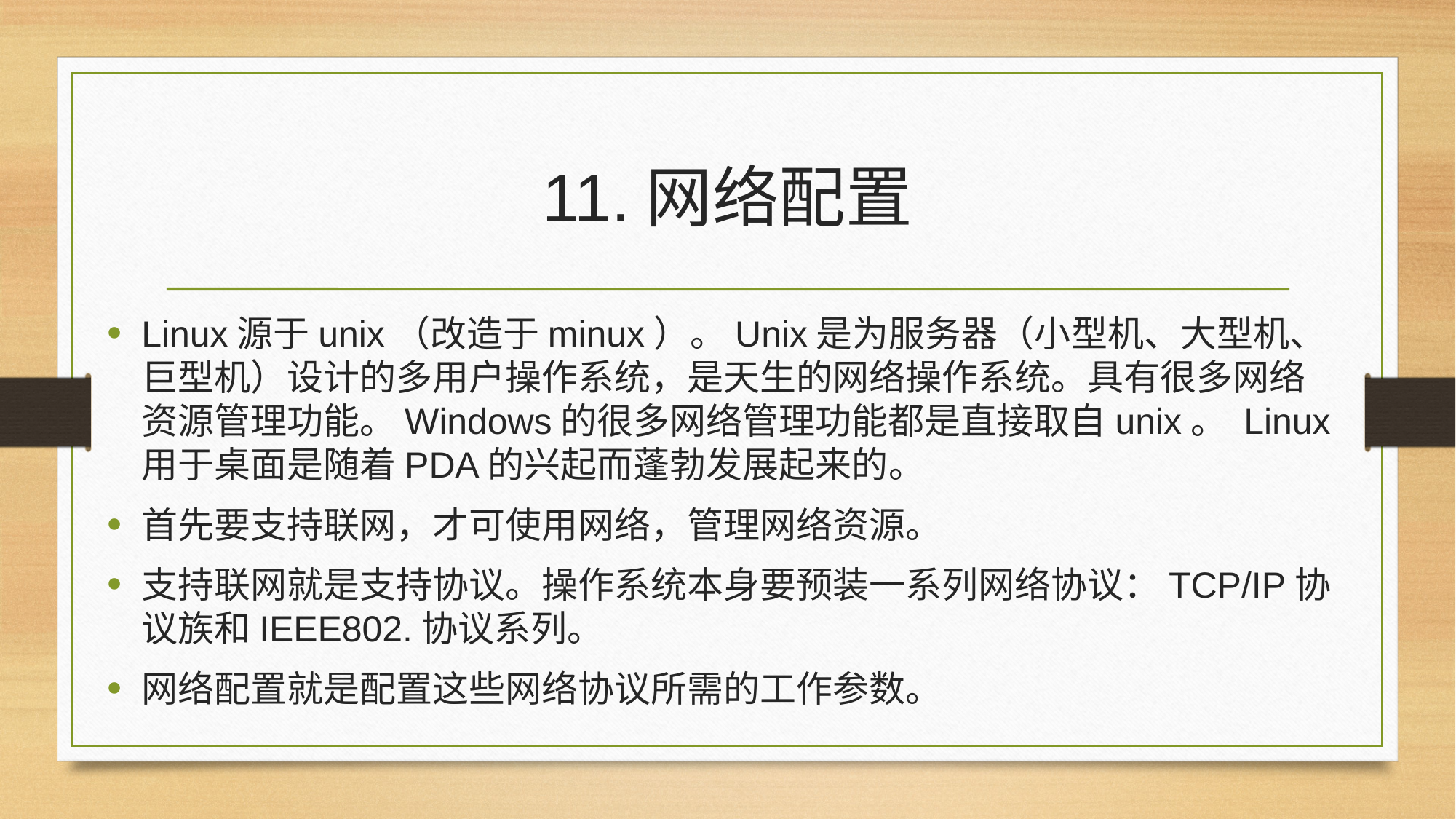

11.网络配置
Linux源于unix（改造于minux）。Unix是为服务器（小型机、大型机、巨型机）设计的多用户操作系统，是天生的网络操作系统。具有很多网络资源管理功能。Windows的很多网络管理功能都是直接取自unix。 Linux用于桌面是随着PDA的兴起而蓬勃发展起来的。
首先要支持联网，才可使用网络，管理网络资源。
支持联网就是支持协议。操作系统本身要预装一系列网络协议：TCP/IP协议族和IEEE802.协议系列。
网络配置就是配置这些网络协议所需的工作参数。